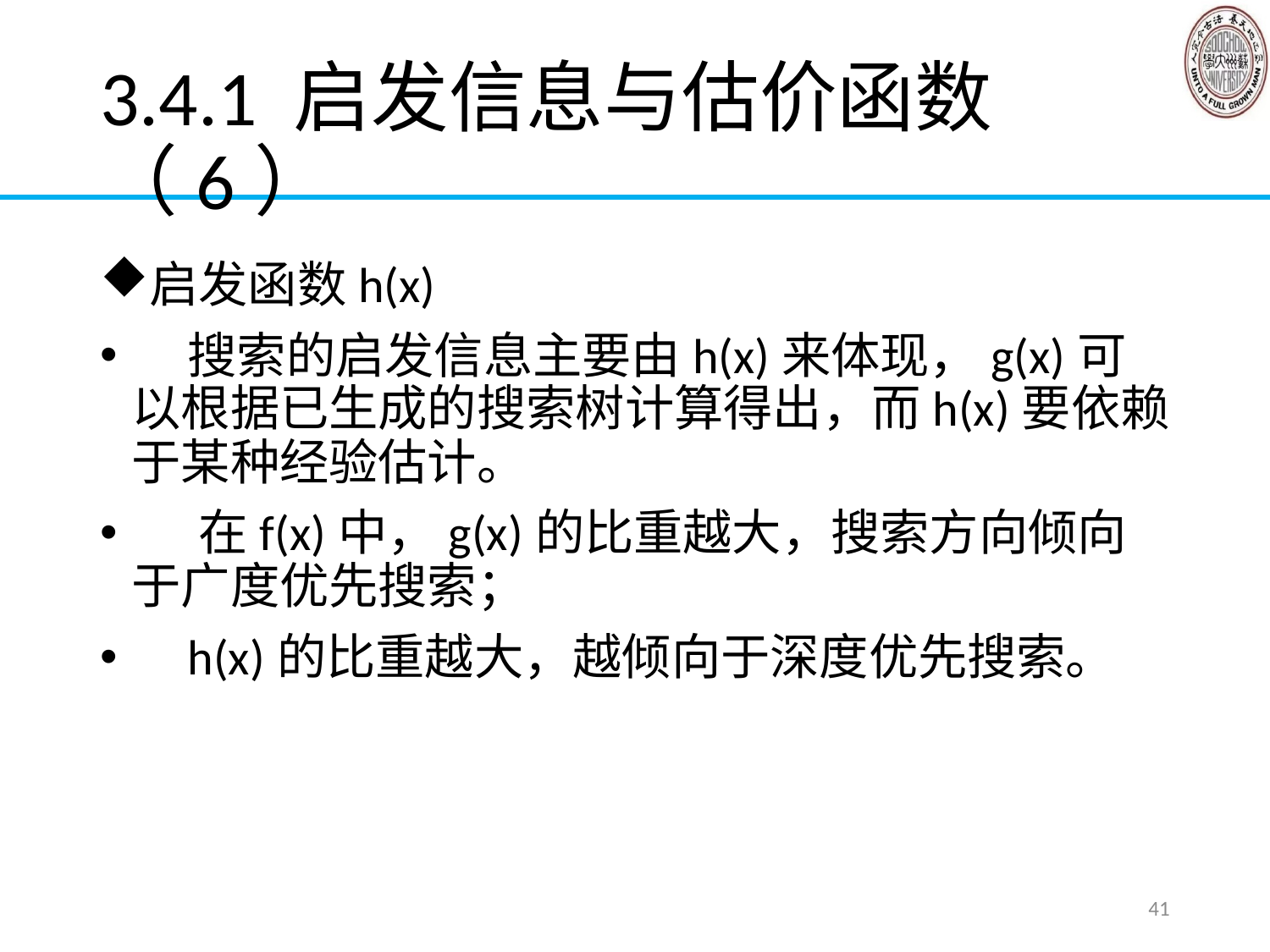

# 3.4.1 启发信息与估价函数（6）
启发函数h(x)
    搜索的启发信息主要由h(x)来体现，g(x)可以根据已生成的搜索树计算得出，而h(x)要依赖于某种经验估计。
     在f(x)中，g(x)的比重越大，搜索方向倾向于广度优先搜索；
     h(x)的比重越大，越倾向于深度优先搜索。
41